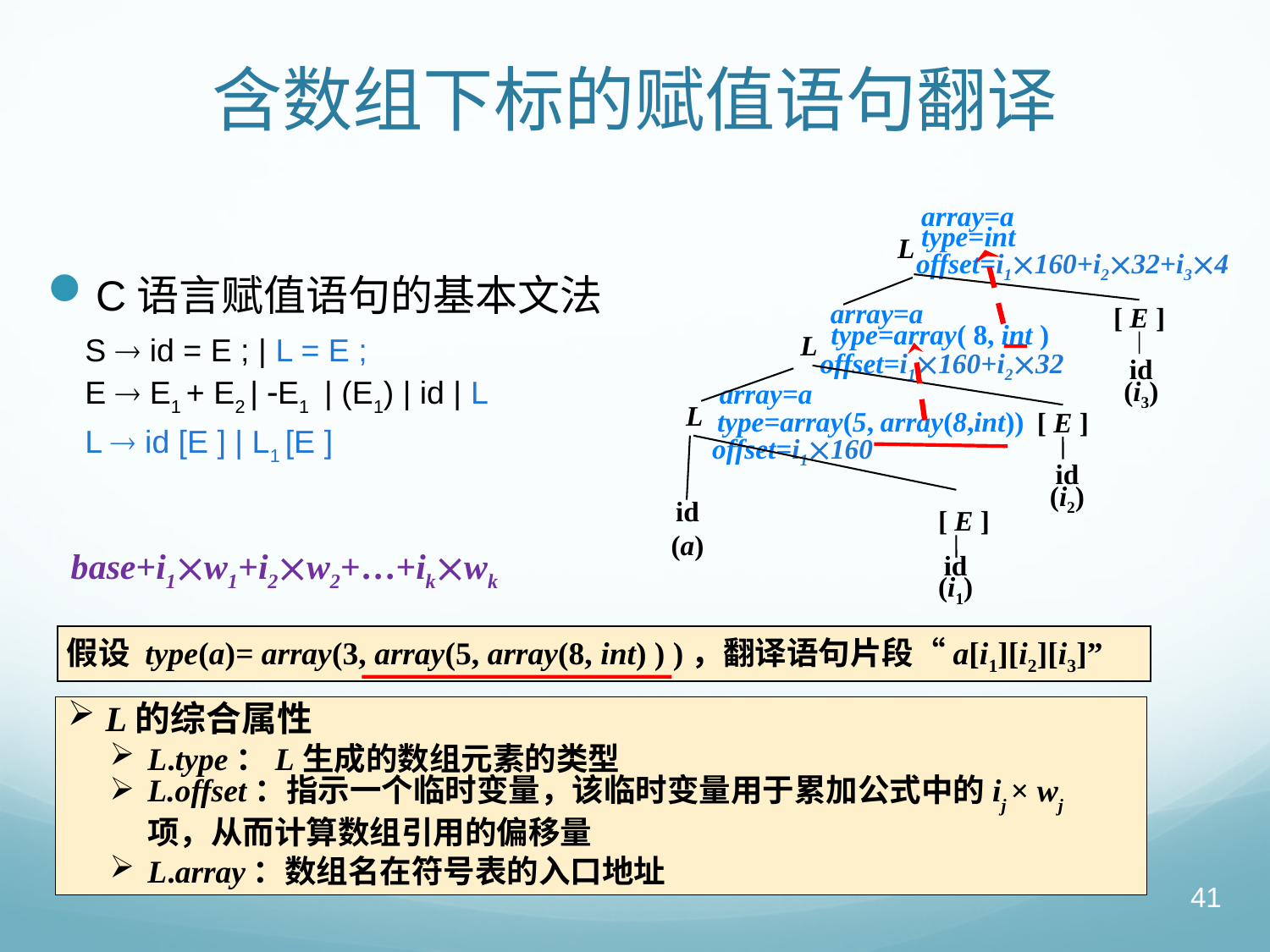

# 含数组下标的赋值语句翻译

array=a
type=int
L

[ E ]

id
(i3)
offset=i1×160+i2×32+i3×4
C语言赋值语句的基本文法
	S → id = E ; | L = E ;
	E → E1 + E2 | −E1   | (E1) | id | L
	L → id [E ] | L1 [E ]
array=a
type=array( 8, int )
L

[ E ]

id
(i2)
offset=i1×160+i2×32

array=a
type=array(5, array(8,int))
L

id
(a)
[ E ]

id
(i1)
offset=i1×160

base+i1×w1+i2×w2+…+ik×wk
假设 type(a)= array(3, array(5, array(8, int) ) )，翻译语句片段“a[i1][i2][i3]”

L的综合属性
L.type：L生成的数组元素的类型
L.offset：指示一个临时变量，该临时变量用于累加公式中的ij × wj项，从而计算数组引用的偏移量
L.array：数组名在符号表的入口地址
41